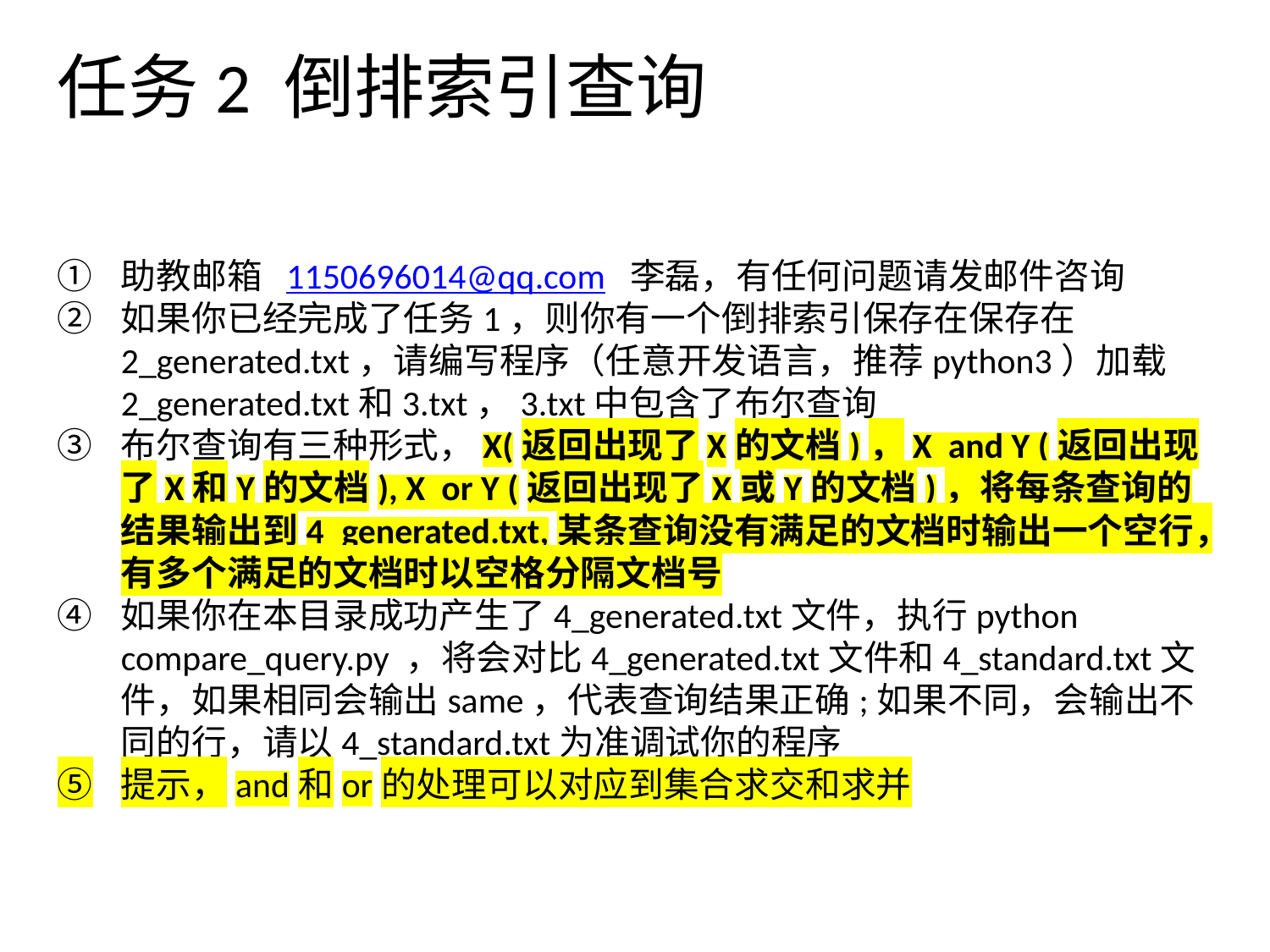

任务2 倒排索引查询

助教邮箱  1150696014@qq.com  李磊，有任何问题请发邮件咨询
如果你已经完成了任务1，则你有一个倒排索引保存在保存在2_generated.txt，请编写程序（任意开发语言，推荐python3）加载2_generated.txt和3.txt，3.txt中包含了布尔查询
布尔查询有三种形式，X(返回出现了X的文档)，X  and Y (返回出现了X和Y的文档), X  or Y (返回出现了X或Y的文档)，将每条查询的结果输出到4_generated.txt,某条查询没有满足的文档时输出一个空行，有多个满足的文档时以空格分隔文档号
如果你在本目录成功产生了4_generated.txt文件，执行python compare_query.py ，将会对比4_generated.txt文件和4_standard.txt文件，如果相同会输出same，代表查询结果正确;如果不同，会输出不同的行，请以4_standard.txt为准调试你的程序
提示，and和or的处理可以对应到集合求交和求并